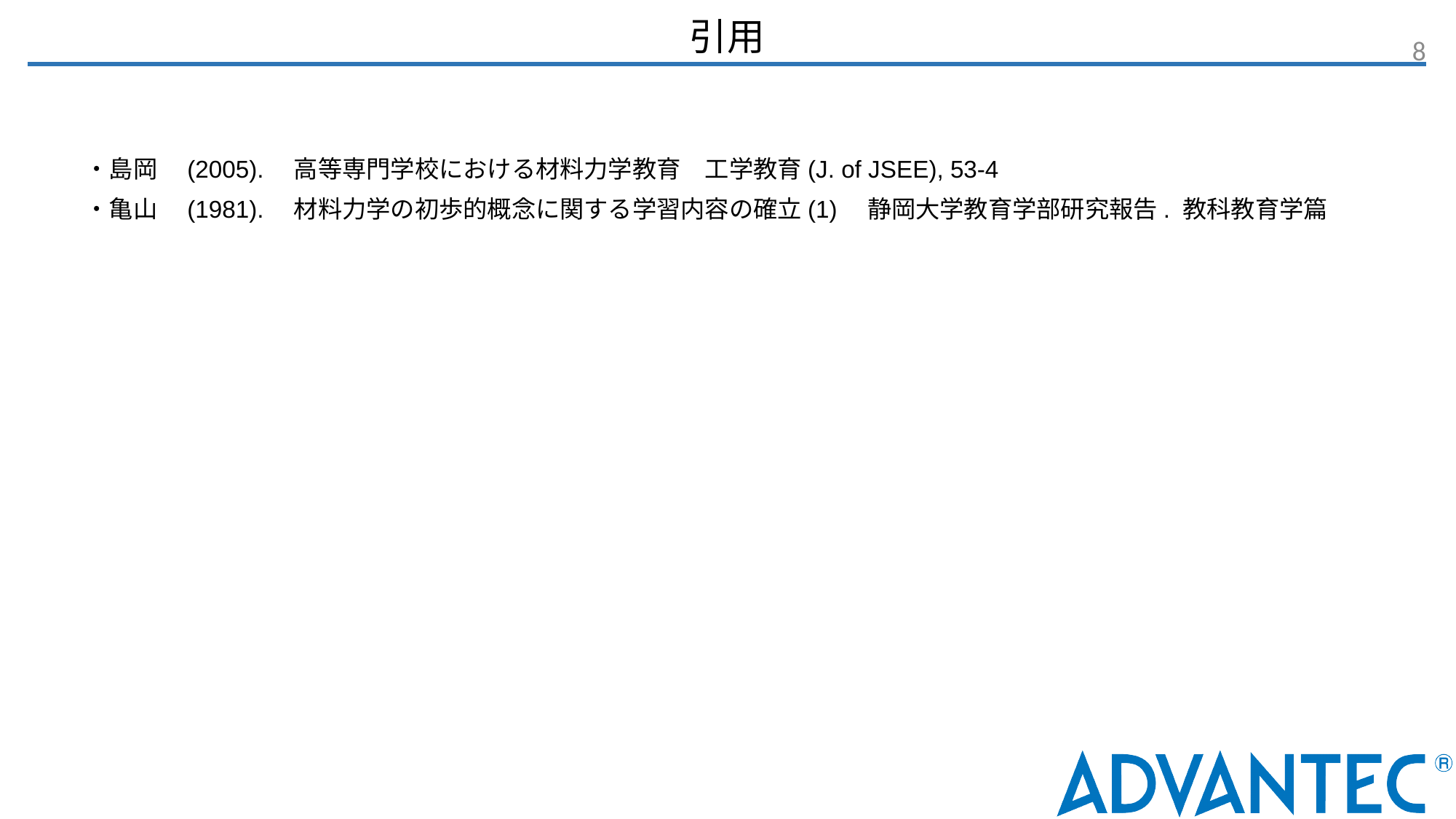

# 引用
・島岡　(2005).　高等専門学校における材料力学教育　工学教育(J. of JSEE), 53-4
・亀山　(1981).　材料力学の初歩的概念に関する学習内容の確立(1)　静岡大学教育学部研究報告. 教科教育学篇